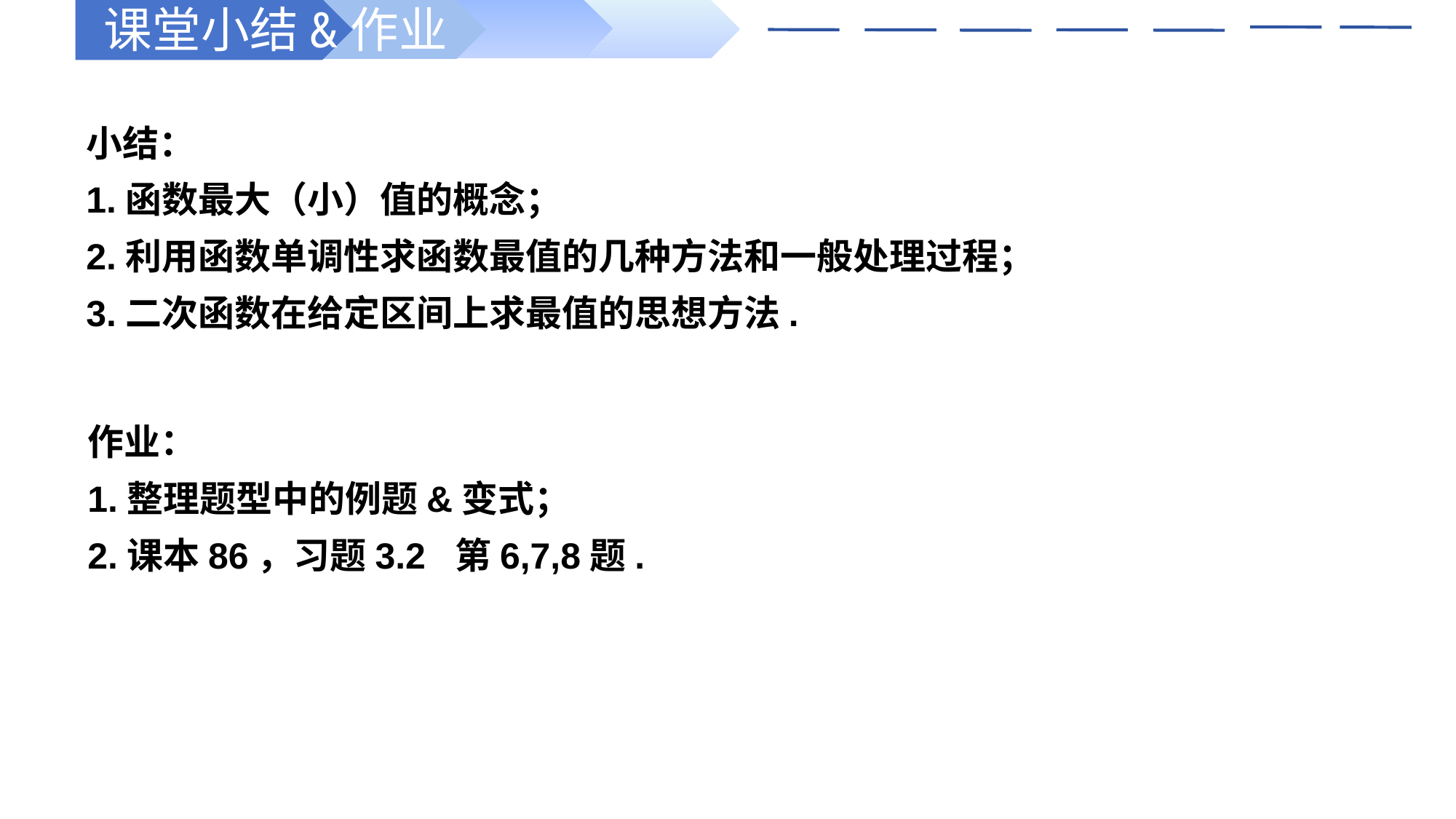

课堂小结&作业

小结：
1.函数最大（小）值的概念；
2.利用函数单调性求函数最值的几种方法和一般处理过程；
3.二次函数在给定区间上求最值的思想方法.
作业：
1.整理题型中的例题&变式；
2.课本86，习题3.2  第6,7,8题.